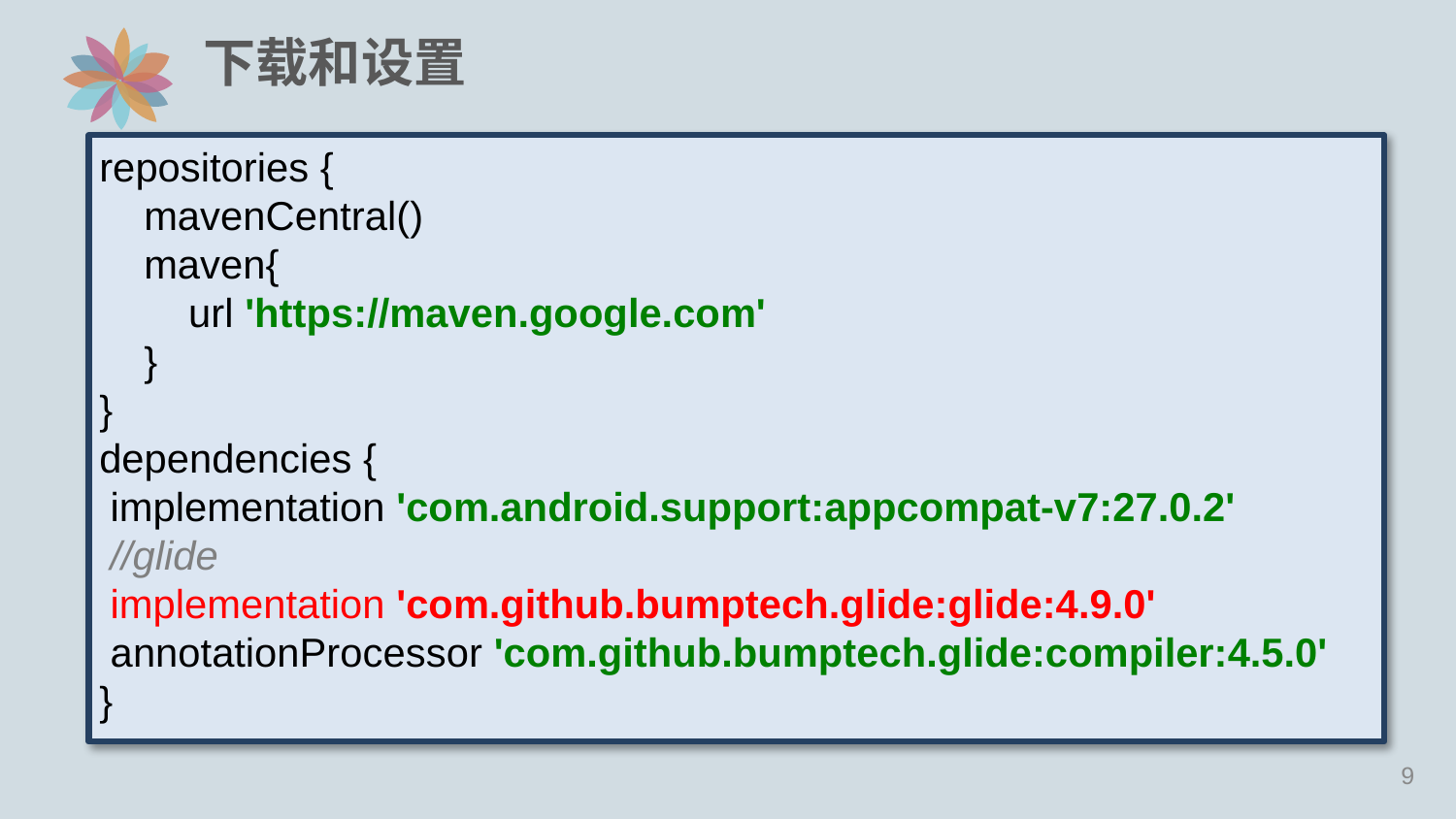

# 下载和设置
repositories {
    mavenCentral()
    maven{
        url 'https://maven.google.com'
    }
}
dependencies {
 implementation 'com.android.support:appcompat-v7:27.0.2'
 //glide
 implementation 'com.github.bumptech.glide:glide:4.9.0'
 annotationProcessor 'com.github.bumptech.glide:compiler:4.5.0'
}
9